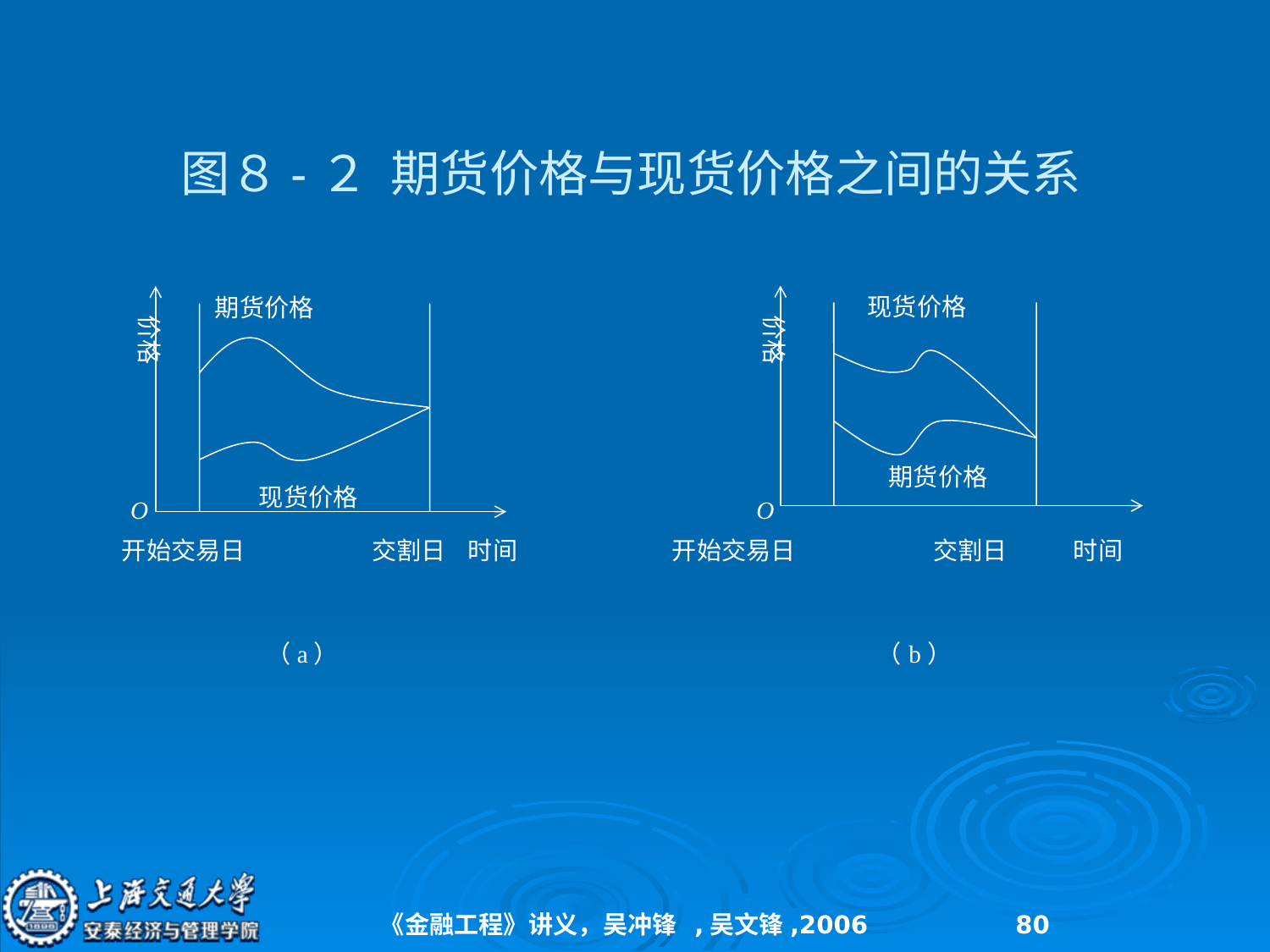

# 图８-２  期货价格与现货价格之间的关系

现货价格
价格

期货价格
O

现货价格
期货价格
价格
O
开始交易日                       交割日    时间                            开始交易日                         交割日            时间

（a）                                                                                                  （b）